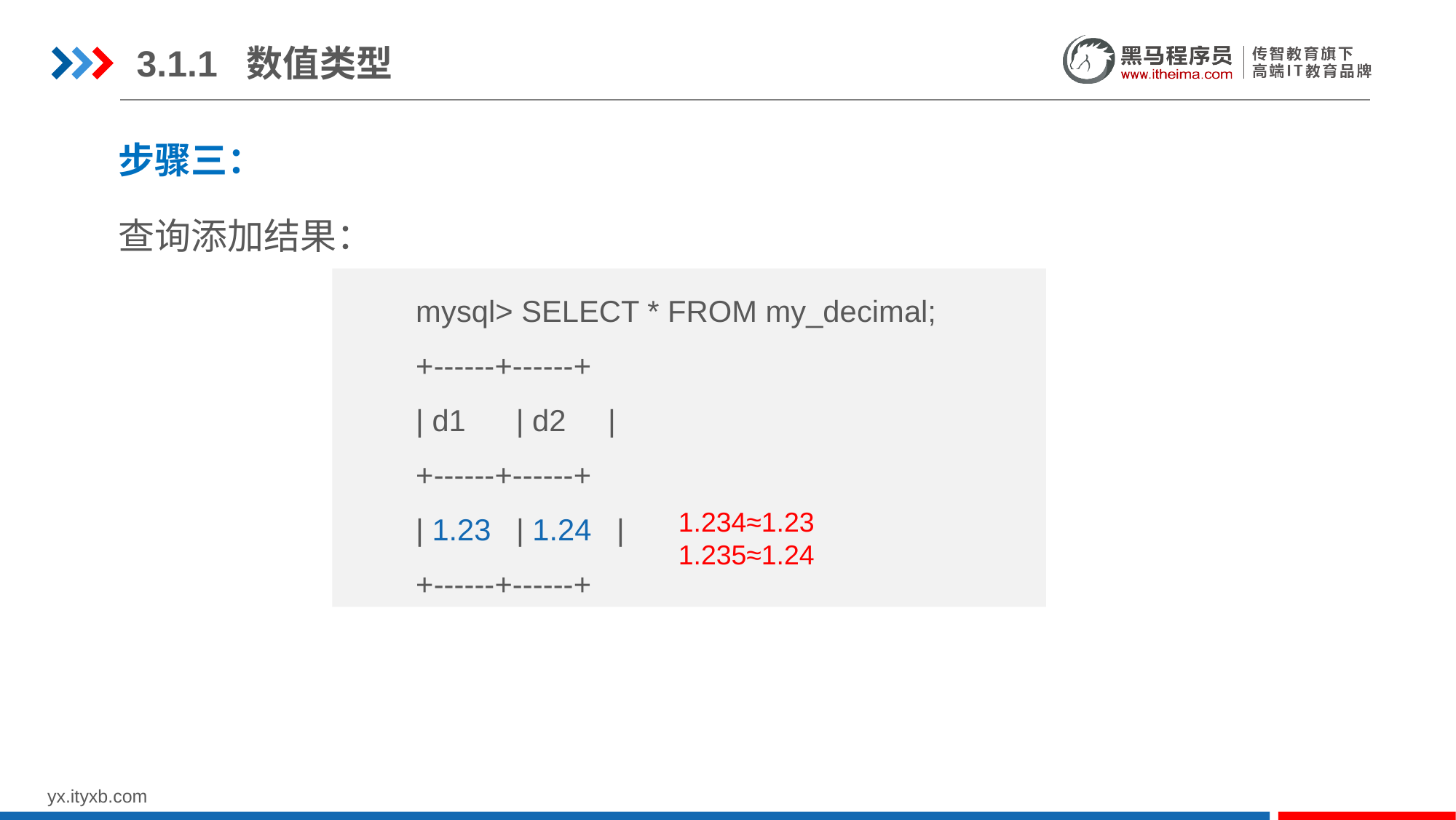

3.1.1  数值类型
步骤三：
查询添加结果：
mysql> SELECT * FROM my_decimal;
+------+------+
| d1      | d2     |
+------+------+
| 1.23   | 1.24   |
+------+------+
1.234≈1.23
1.235≈1.24